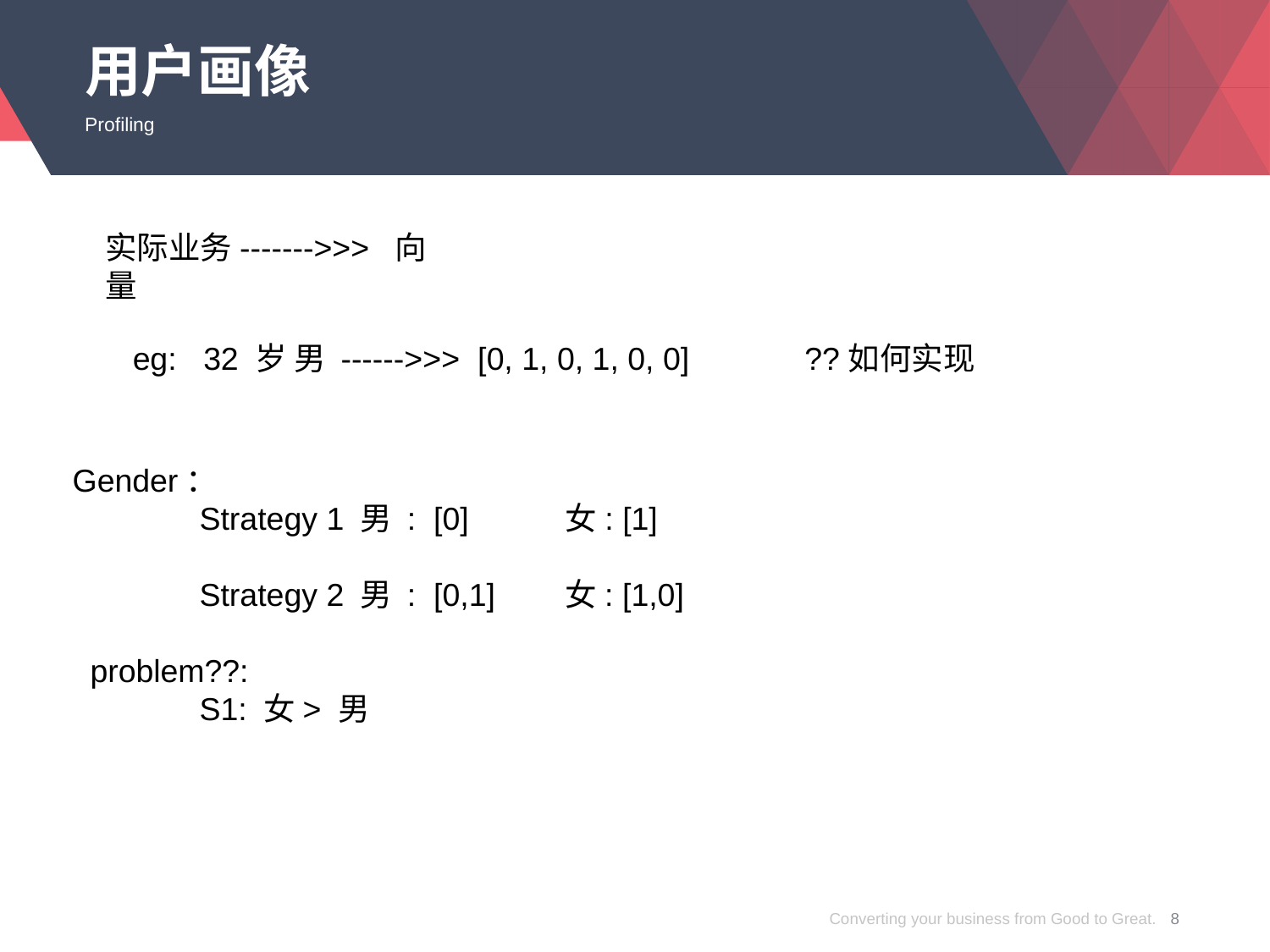

# 用户画像
Profiling
实际业务------->>>  向量
eg:   32 岁 男 ------>>>  [0, 1, 0, 1, 0, 0]             ??如何实现
Gender：
	Strategy 1 男 :  [0]          女: [1]

	Strategy 2 男 :  [0,1]       女: [1,0]

  problem??:
	S1: 女> 男
Converting your business from Good to Great.
8